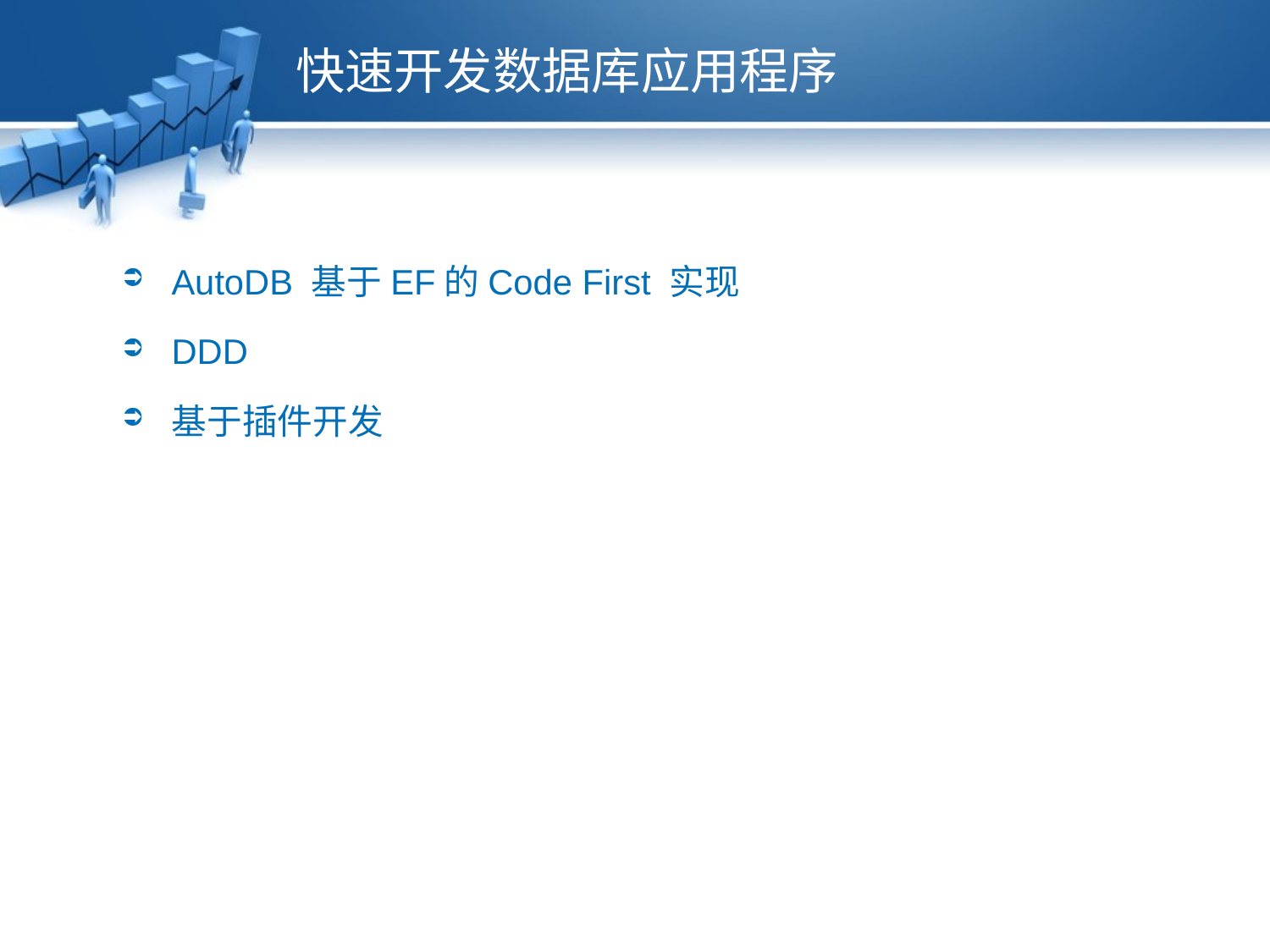

# 快速开发数据库应用程序
AutoDB 基于EF的Code First 实现
DDD
基于插件开发